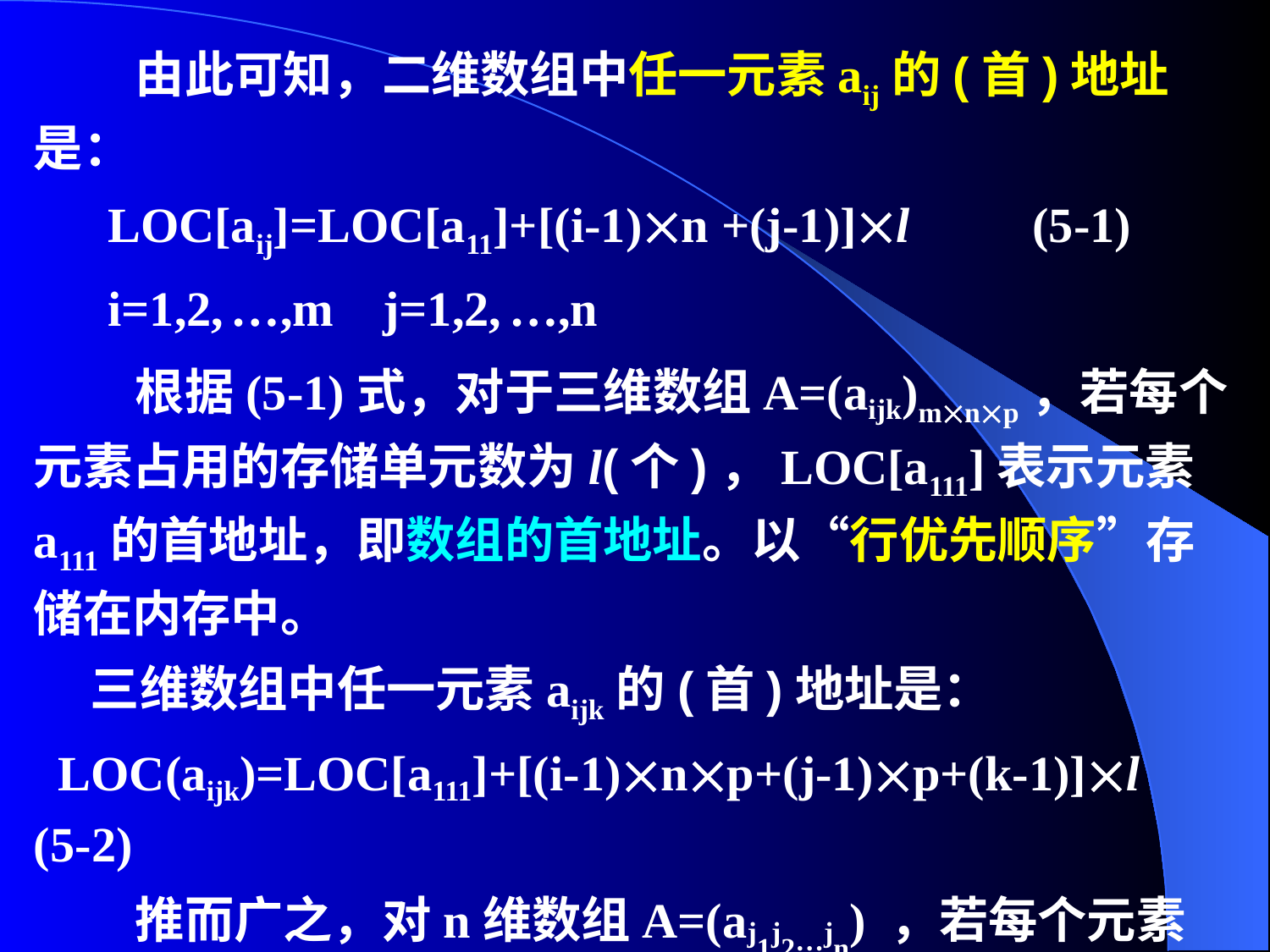

# 由此可知，二维数组中任一元素aij的(首)地址是：
LOC[aij]=LOC[a11]+[(i-1)×n +(j-1)]×l          (5-1)
i=1,2, …,m    j=1,2, …,n
        根据(5-1)式，对于三维数组A=(aijk)m×n×p，若每个元素占用的存储单元数为l(个)，LOC[a111]表示元素a111的首地址，即数组的首地址。以“行优先顺序”存储在内存中。
    三维数组中任一元素aijk的(首)地址是：
  LOC(aijk)=LOC[a111]+[(i-1)×n×p+(j-1)×p+(k-1)]×l   (5-2)
        推而广之，对n维数组A=(aj1j2…jn) ，若每个元素占用的存储单元数为l(个)，LOC[a11 …1]表示元素a11 …1的首地址。则 以“行优先顺序”存储在内存中。